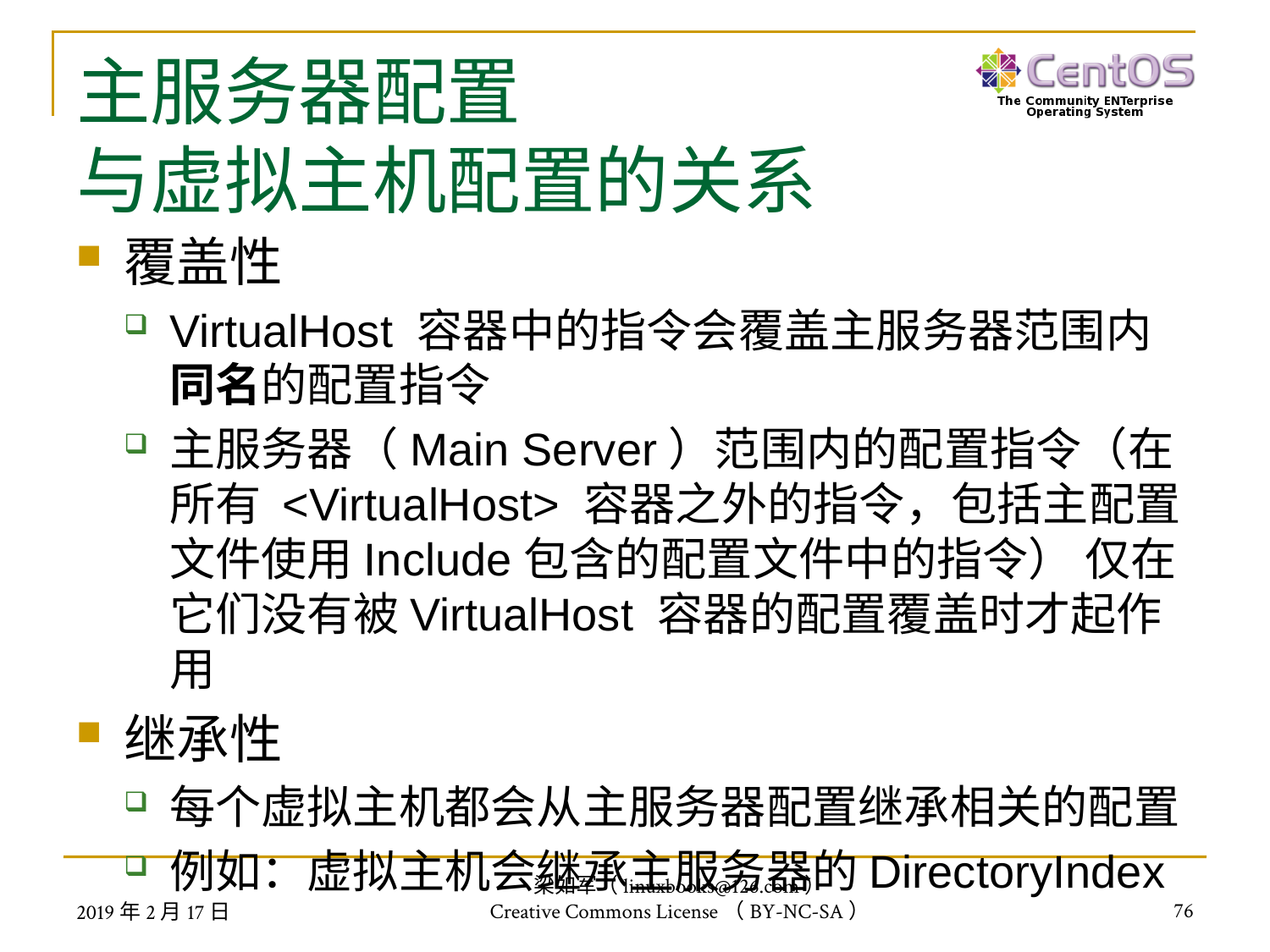

# 主服务器配置 与虚拟主机配置的关系
覆盖性
VirtualHost 容器中的指令会覆盖主服务器范围内同名的配置指令
主服务器（Main Server）范围内的配置指令（在所有 <VirtualHost> 容器之外的指令，包括主配置文件使用Include包含的配置文件中的指令） 仅在它们没有被VirtualHost 容器的配置覆盖时才起作用
继承性
每个虚拟主机都会从主服务器配置继承相关的配置
例如：虚拟主机会继承主服务器的DirectoryIndex

梁如军（linuxbooks@126.com）
Creative Commons License（BY-NC-SA）
2019年2月17日
76